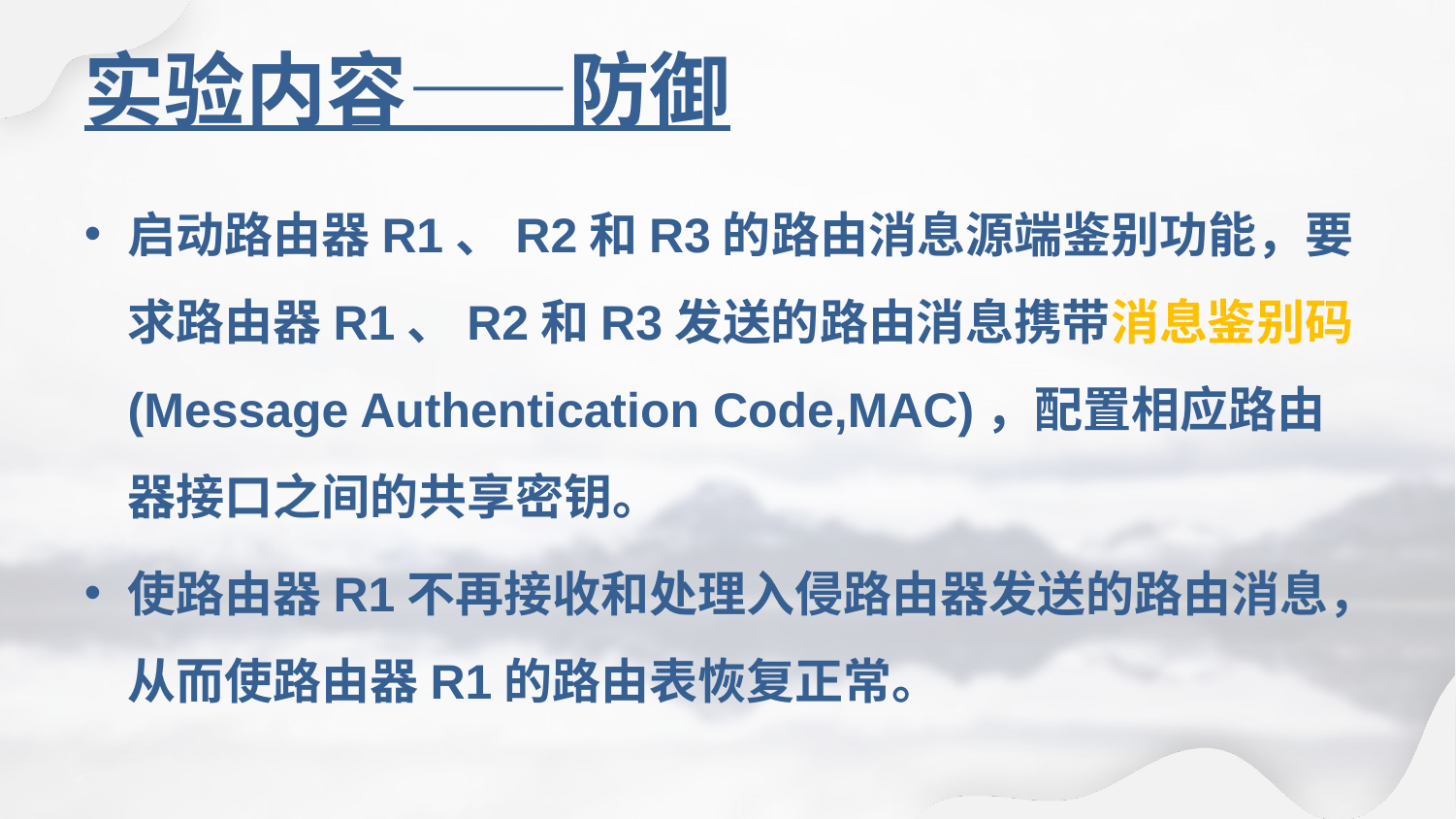

# 实验内容——防御
启动路由器R1、R2和R3的路由消息源端鉴别功能，要求路由器R1、R2和R3发送的路由消息携带消息鉴别码(Message Authentication Code,MAC)，配置相应路由器接口之间的共享密钥。
使路由器R1不再接收和处理入侵路由器发送的路由消息，从而使路由器R1的路由表恢复正常。